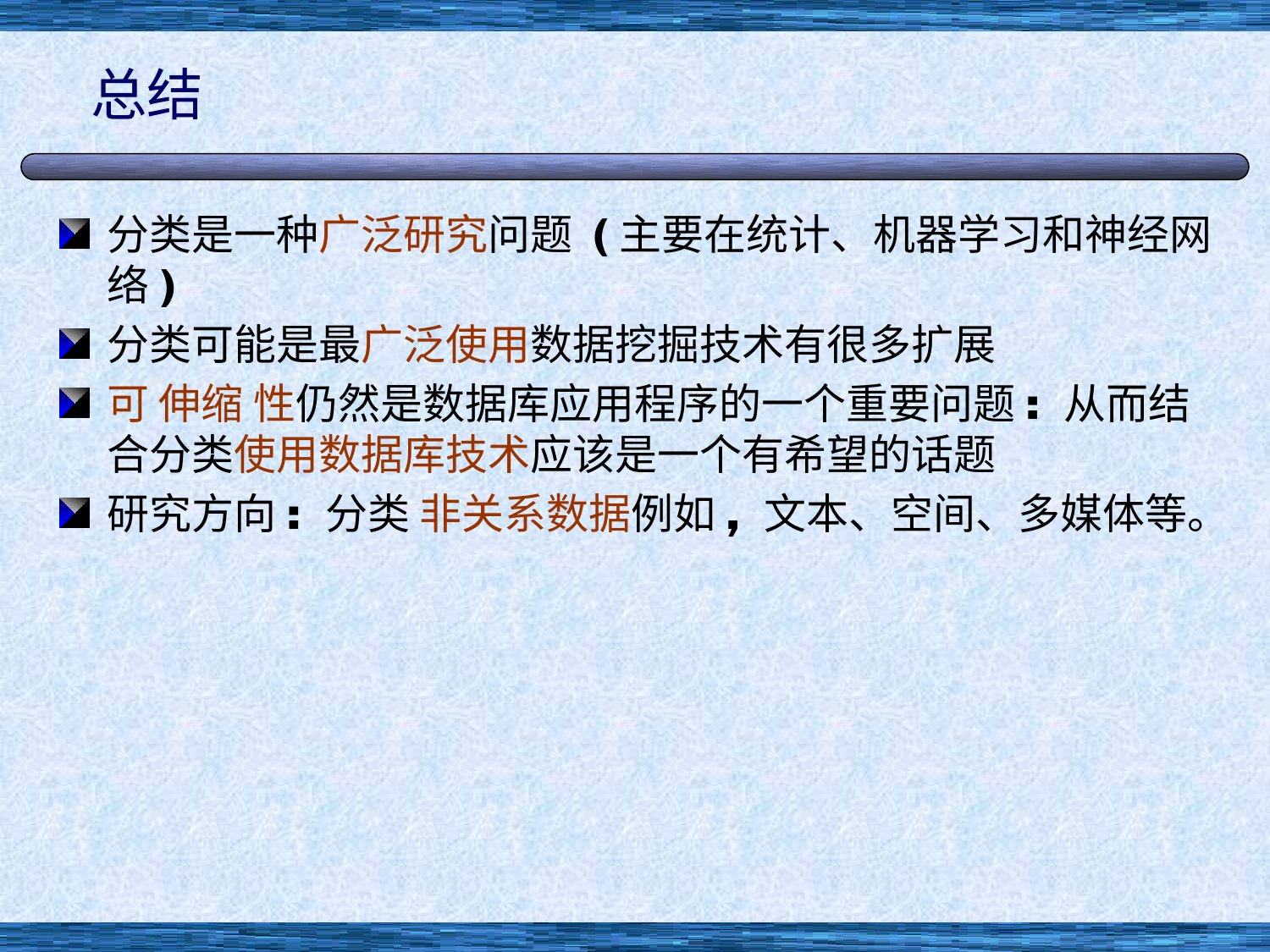

# 总结
分类是一种广泛研究问题 (主要在统计、机器学习和神经网络)
分类可能是最广泛使用数据挖掘技术有很多扩展
可 伸缩 性仍然是数据库应用程序的一个重要问题: 从而结合分类使用数据库技术应该是一个有希望的话题
研究方向: 分类 非关系数据例如, 文本、空间、多媒体等。